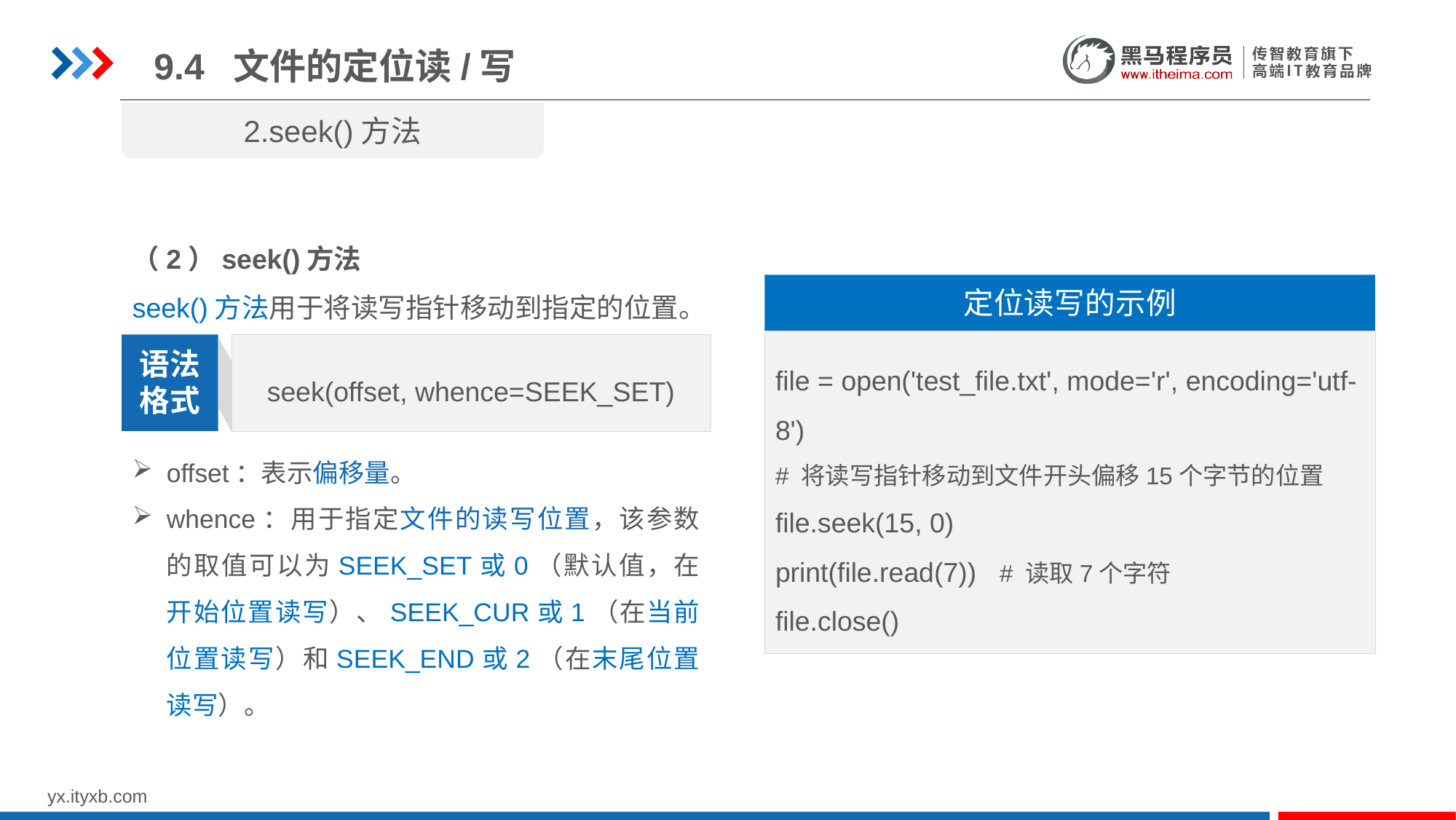

9.4  文件的定位读/写

2.seek()方法
（2）seek()方法
seek()方法用于将读写指针移动到指定的位置。

定位读写的示例
file = open('test_file.txt', mode='r', encoding='utf-8')
# 将读写指针移动到文件开头偏移15个字节的位置
file.seek(15, 0)
print(file.read(7))   # 读取7个字符
file.close()

seek(offset, whence=SEEK_SET)

语法
格式
offset：表示偏移量。
whence：用于指定文件的读写位置，该参数的取值可以为SEEK_SET或0（默认值，在开始位置读写）、SEEK_CUR或1（在当前位置读写）和SEEK_END或2（在末尾位置读写）。